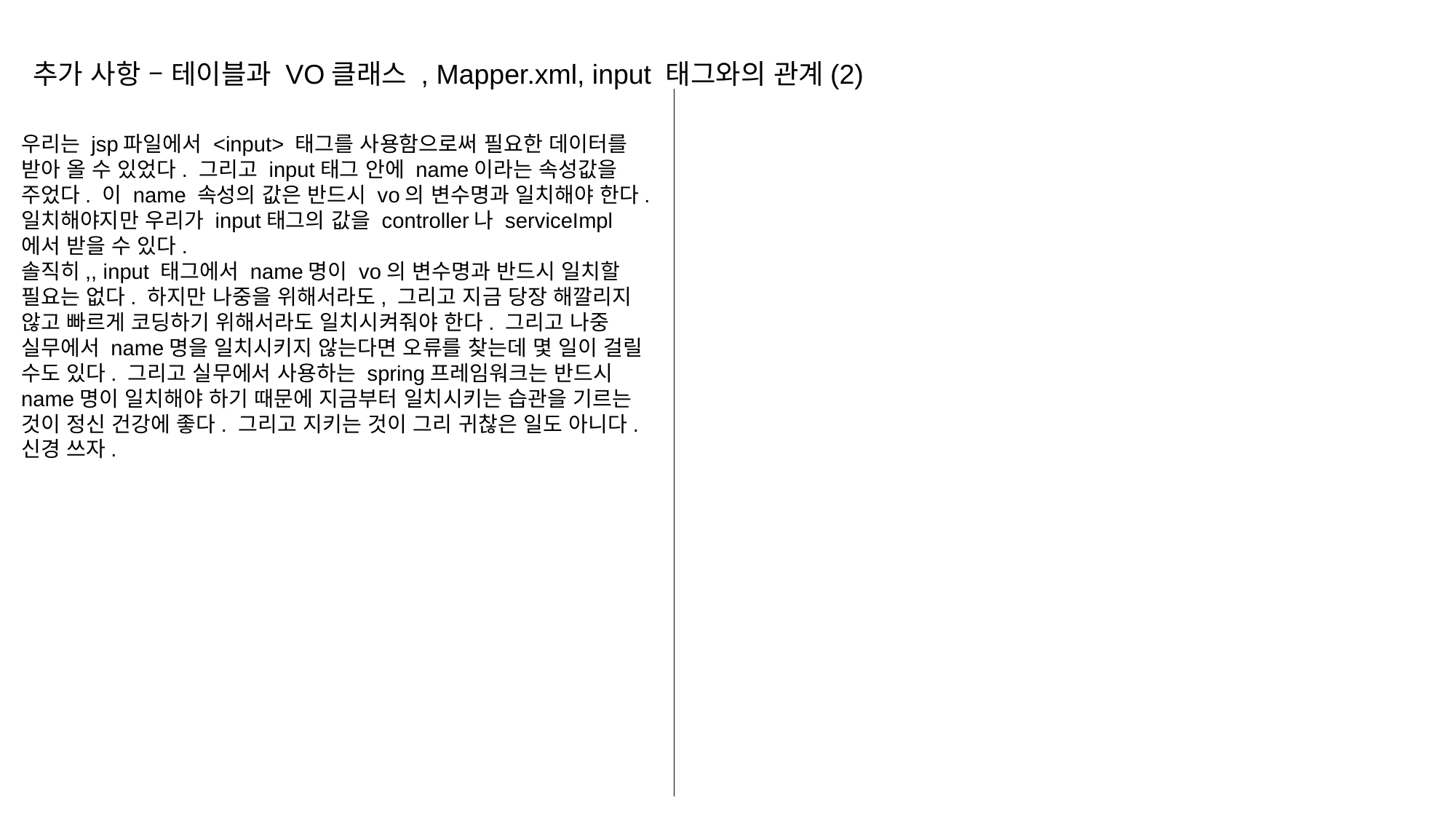

추가 사항 – 테이블과 VO클래스 , Mapper.xml, input 태그와의 관계(2)
우리는 jsp파일에서 <input> 태그를 사용함으로써 필요한 데이터를 받아 올 수 있었다. 그리고 input태그 안에 name이라는 속성값을 주었다. 이 name 속성의 값은 반드시 vo의 변수명과 일치해야 한다. 일치해야지만 우리가 input태그의 값을 controller나 serviceImpl에서 받을 수 있다.
솔직히,, input 태그에서 name명이 vo의 변수명과 반드시 일치할 필요는 없다. 하지만 나중을 위해서라도, 그리고 지금 당장 해깔리지 않고 빠르게 코딩하기 위해서라도 일치시켜줘야 한다. 그리고 나중 실무에서 name명을 일치시키지 않는다면 오류를 찾는데 몇 일이 걸릴 수도 있다. 그리고 실무에서 사용하는 spring프레임워크는 반드시 name명이 일치해야 하기 때문에 지금부터 일치시키는 습관을 기르는 것이 정신 건강에 좋다. 그리고 지키는 것이 그리 귀찮은 일도 아니다. 신경 쓰자.